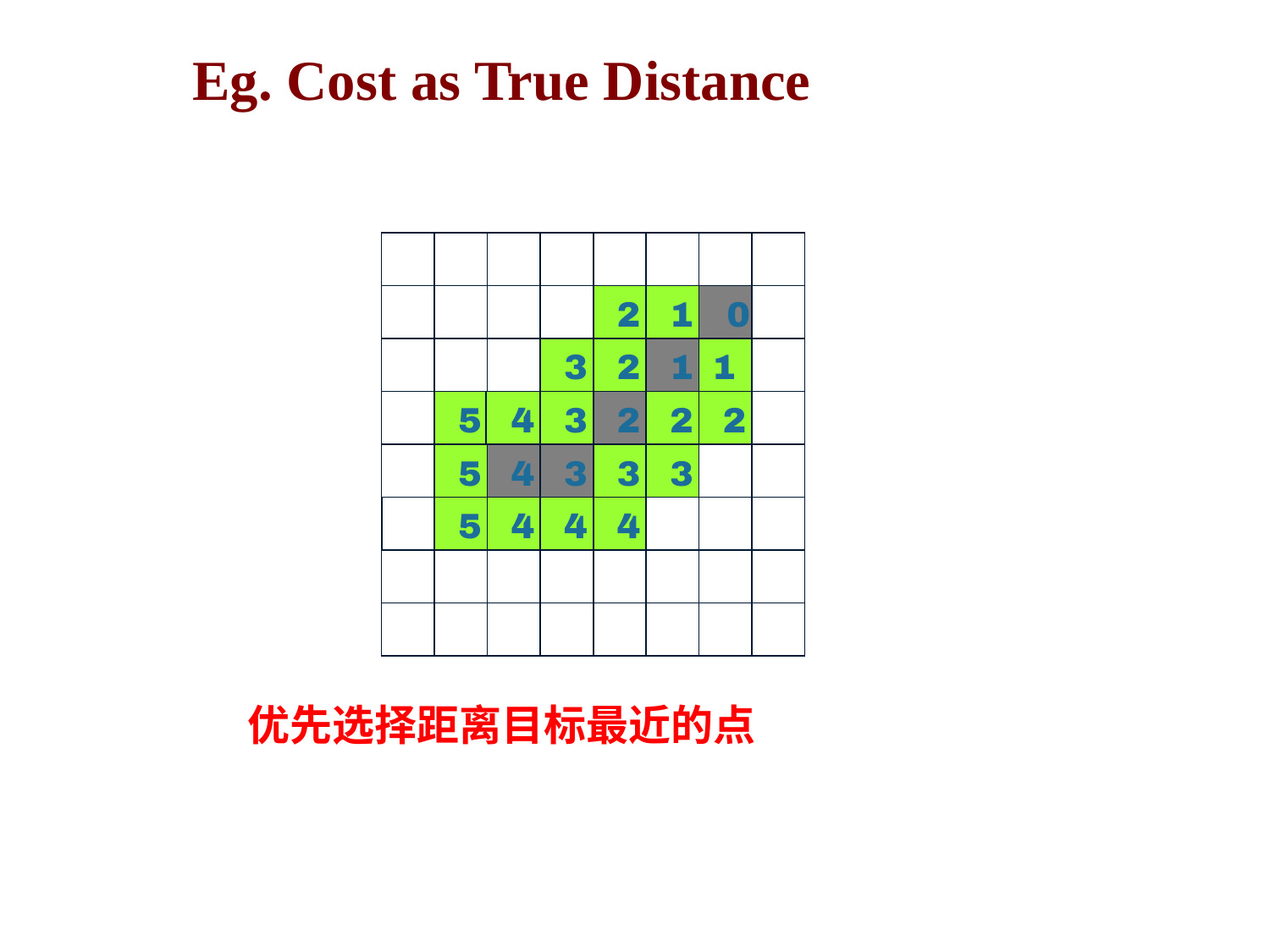

# Eg. Cost as True Distance

G

4

G

5

4

3

4

5

3

5

4

4

G

5

4

3

2

5

4

3

3

5

4

4

4

G

3

2

1

5

4

3

2

2

5

4

3

3

3

5

4

4

4

2

1

0

3

2

1

1

5

4

3

2

2

2

5

4

3

3

3

5

4

4

4

2

1

0

3

2

1

1

5

4

3

2

2

2

5

4

3

3

3

5

4

4

4

优先选择距离目标最近的点